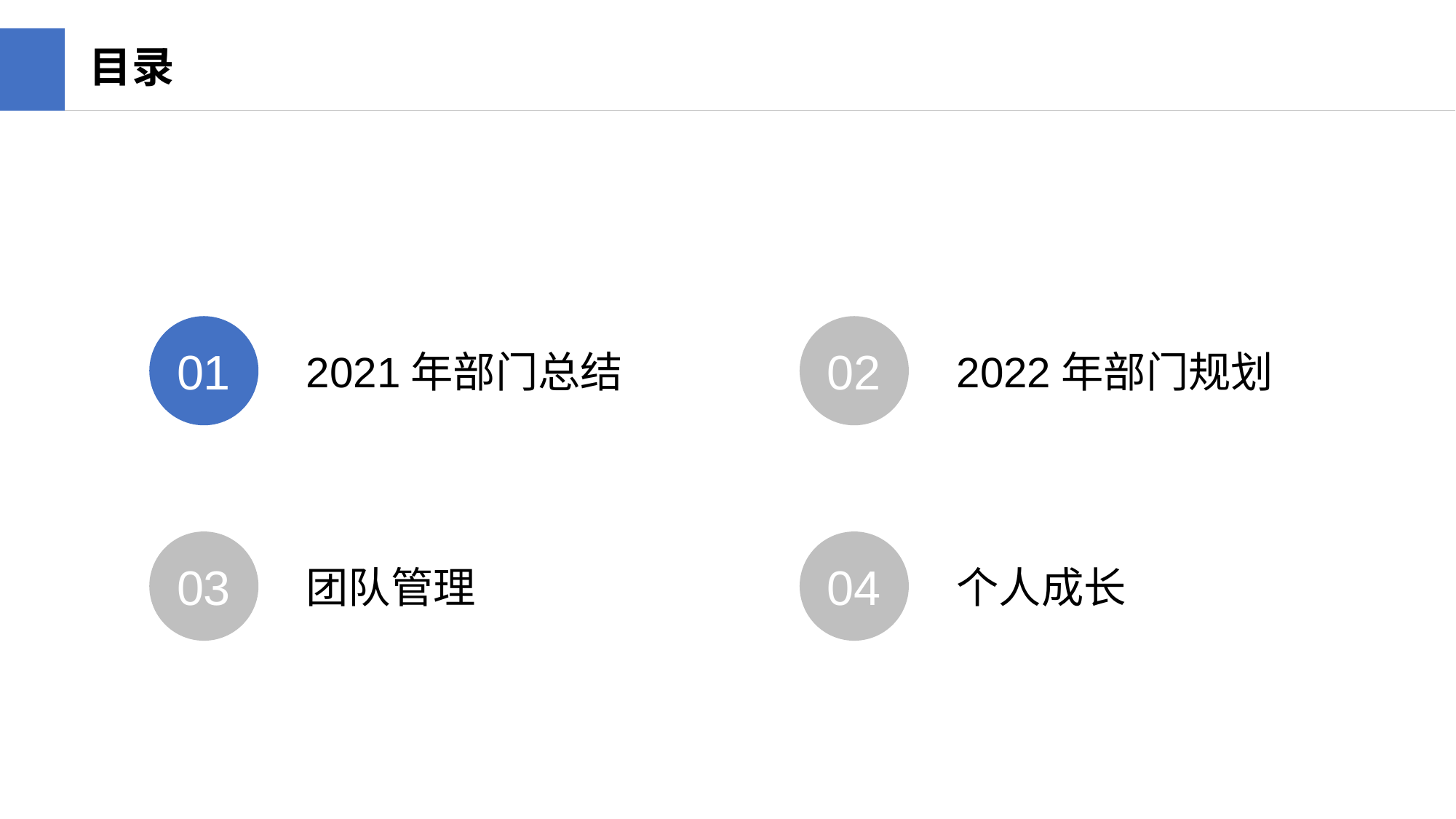

目录
01
2021年部门总结
02
2022年部门规划
03
团队管理
04
个人成长